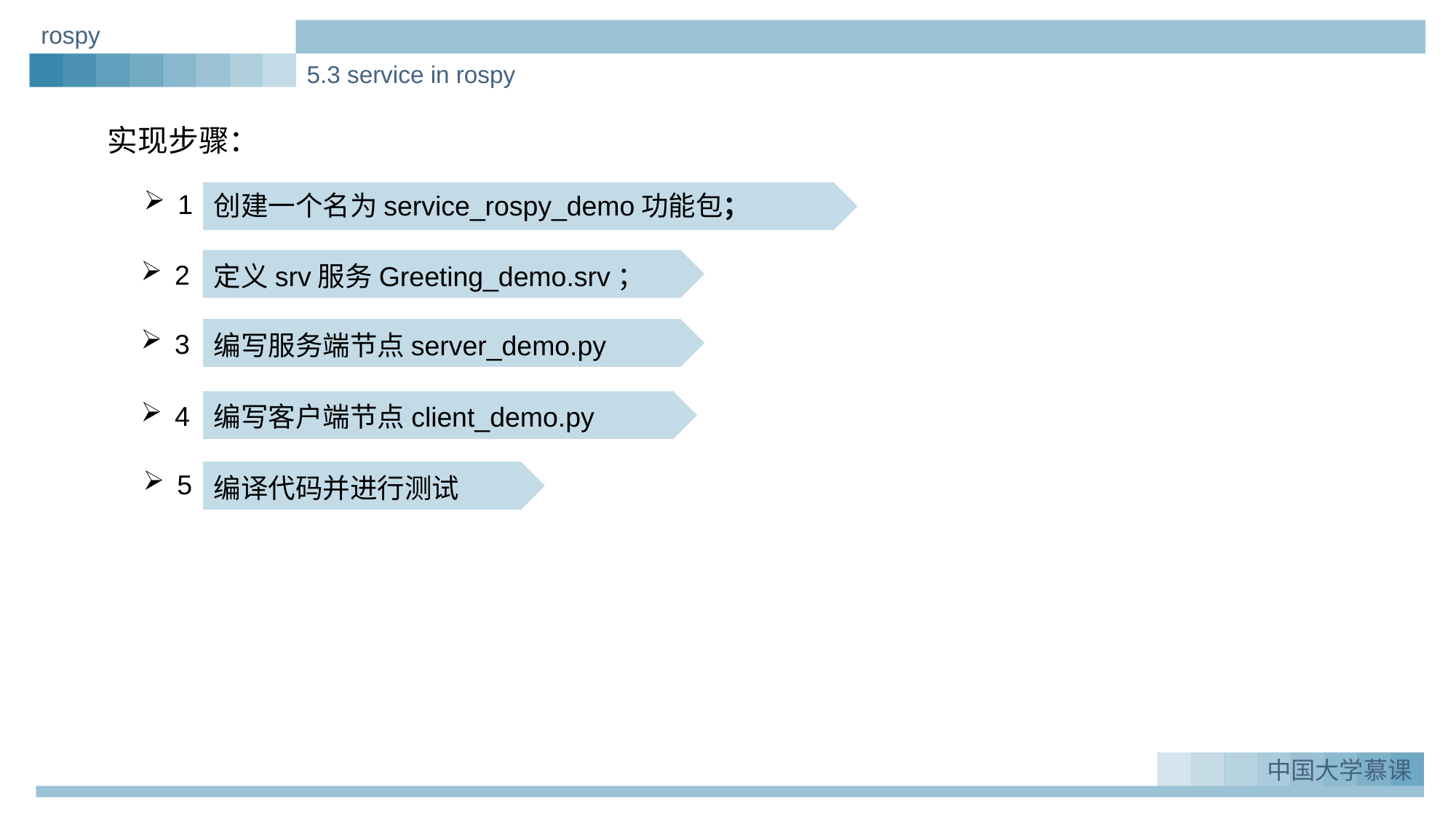

rospy
5.3 service in rospy
实现步骤：
1

创建一个名为service_rospy_demo功能包；

2
定义srv服务Greeting_demo.srv；

3
编写服务端节点server_demo.py

4
编写客户端节点client_demo.py

5
编译代码并进行测试
中国大学慕课